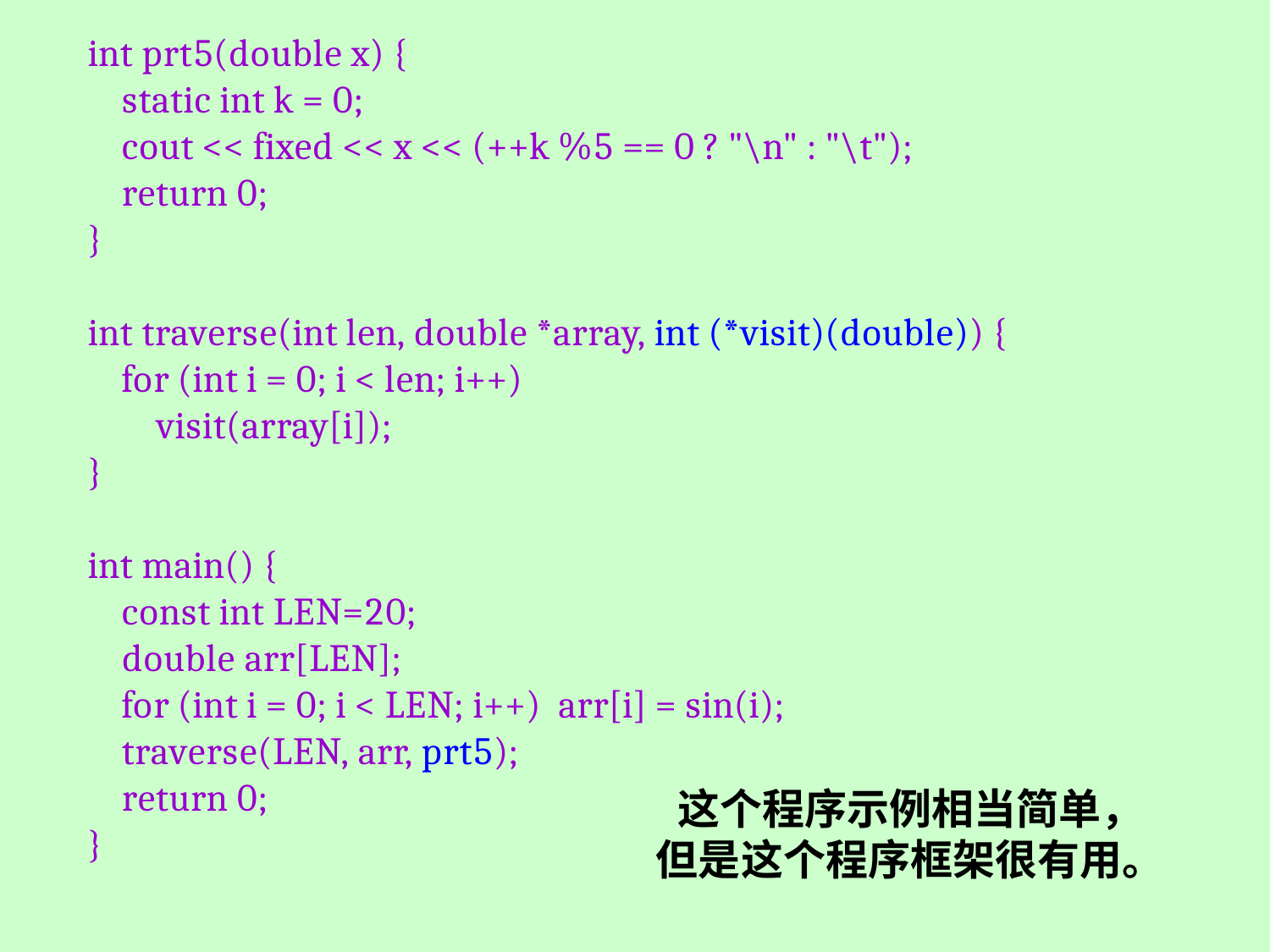

int prt5(double x) {
    static int k = 0;
    cout << fixed << x << (++k %5 == 0 ? "\n" : "\t");
    return 0;
}

int traverse(int len, double *array, int (*visit)(double)) {
    for (int i = 0; i < len; i++)
        visit(array[i]);
}

int main() {
    const int LEN=20;
    double arr[LEN];
    for (int i = 0; i < LEN; i++)  arr[i] = sin(i);
    traverse(LEN, arr, prt5);
    return 0;
}
这个程序示例相当简单，
但是这个程序框架很有用。